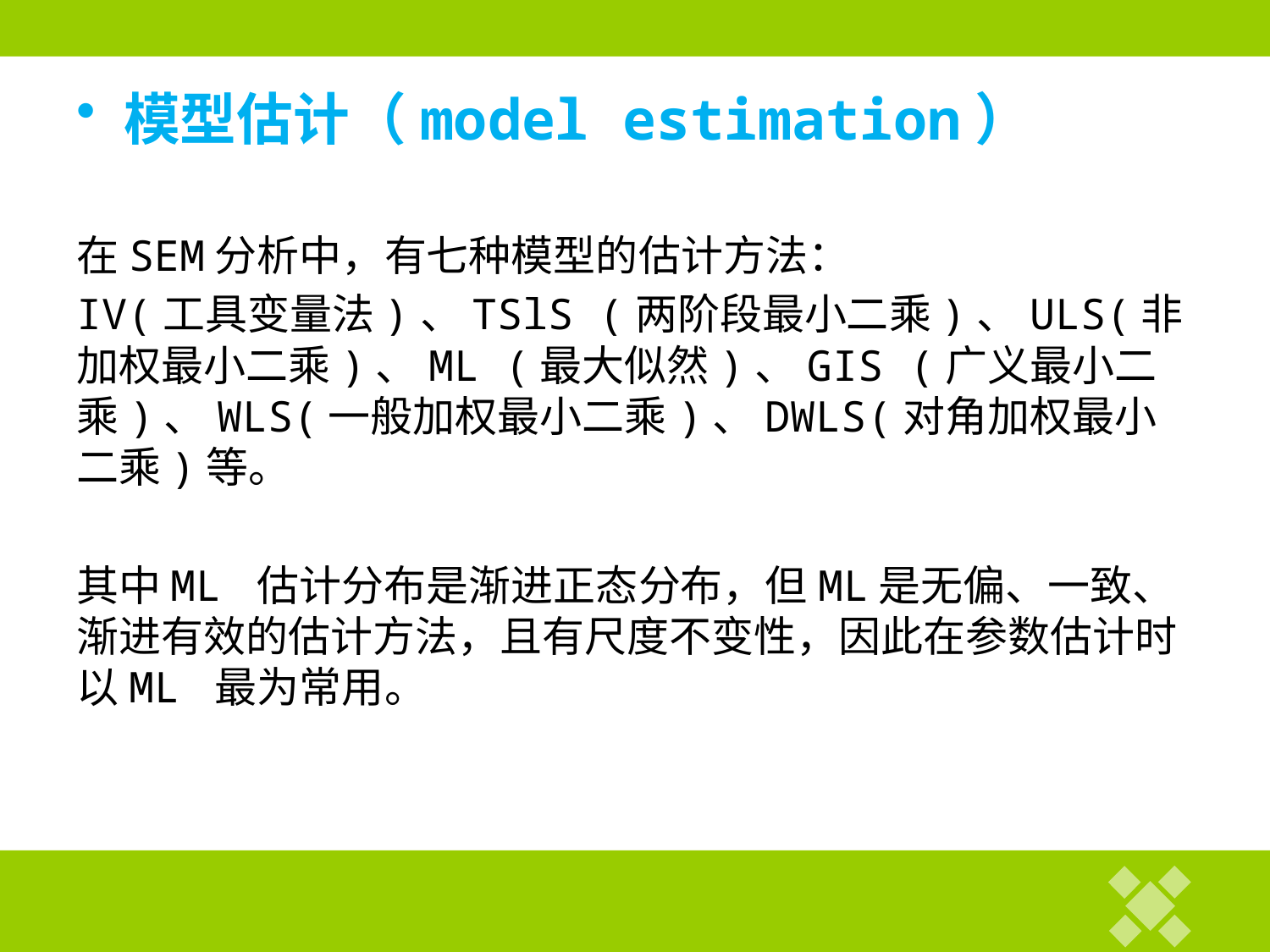

# 模型估计（model estimation）
在SEM分析中，有七种模型的估计方法：
IV(工具变量法)、TSlS (两阶段最小二乘)、ULS(非加权最小二乘)、ML (最大似然)、GIS (广义最小二乘)、WLS(一般加权最小二乘)、DWLS(对角加权最小二乘)等。

其中ML 估计分布是渐进正态分布，但ML是无偏、一致、渐进有效的估计方法，且有尺度不变性，因此在参数估计时以ML 最为常用。